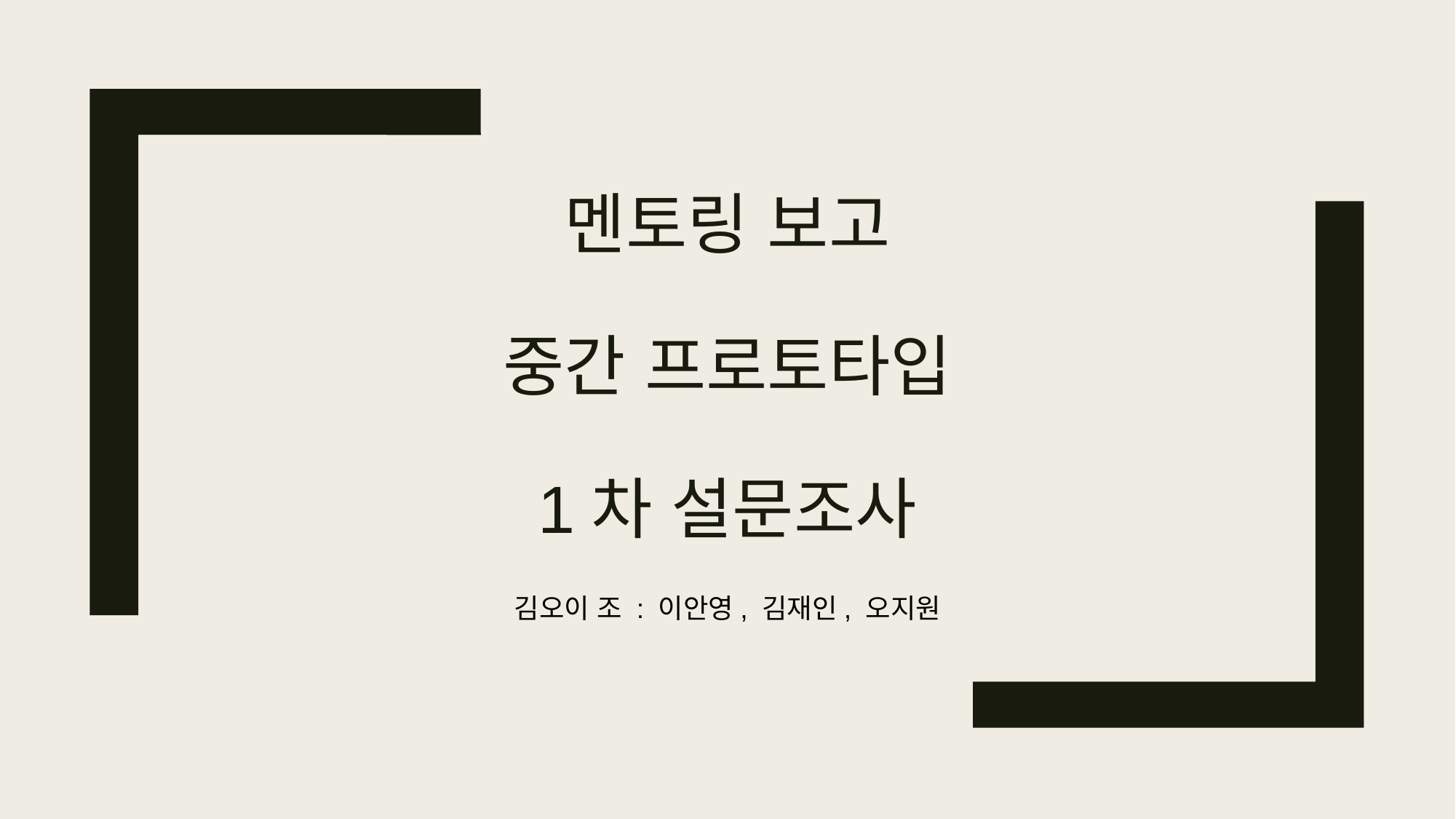

# 멘토링 보고 중간 프로토타입 1차 설문조사
김오이 조 : 이안영, 김재인, 오지원